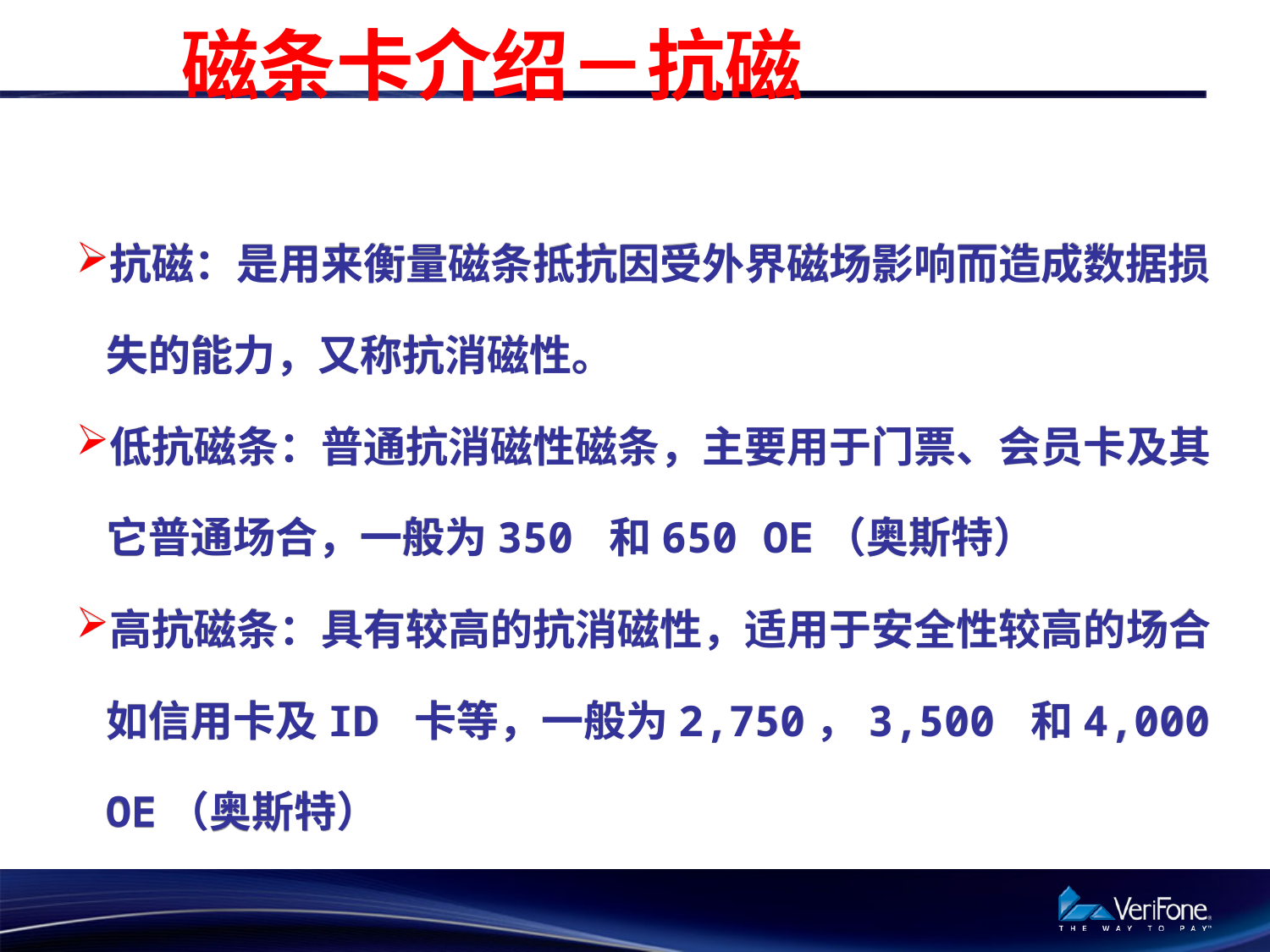

磁条卡介绍－抗磁
抗磁：是用来衡量磁条抵抗因受外界磁场影响而造成数据损失的能力，又称抗消磁性。
低抗磁条：普通抗消磁性磁条，主要用于门票、会员卡及其它普通场合，一般为350 和650 OE（奥斯特）
高抗磁条：具有较高的抗消磁性，适用于安全性较高的场合如信用卡及ID 卡等，一般为2,750，3,500 和4,000 OE（奥斯特）